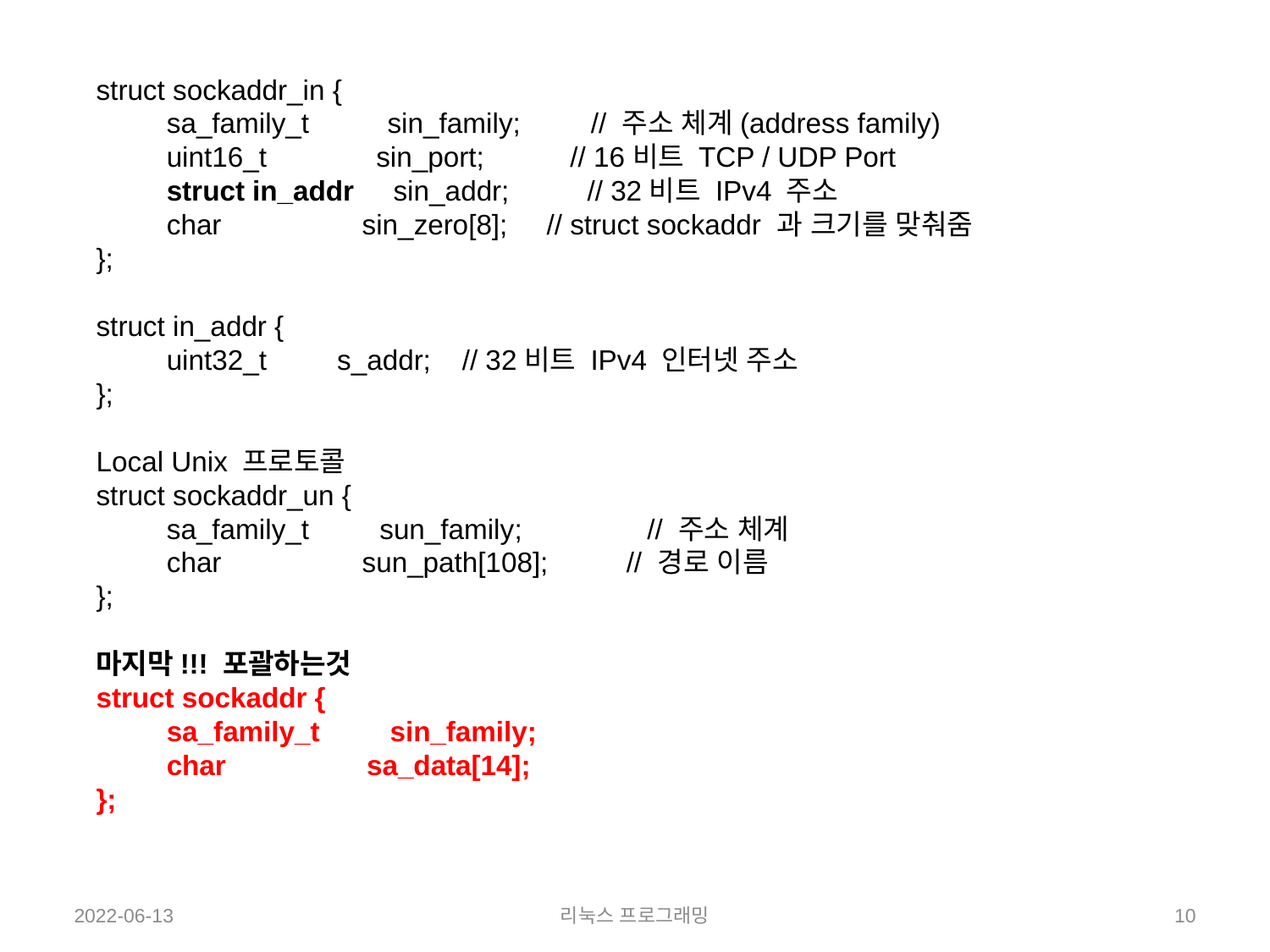

struct sockaddr_in {
         sa_family_t          sin_family;         // 주소 체계(address family)
         uint16_t              sin_port;           // 16비트 TCP / UDP Port
         struct in_addr     sin_addr;          // 32비트 IPv4 주소
         char                  sin_zero[8];     // struct sockaddr 과 크기를 맞춰줌
};

struct in_addr {
         uint32_t         s_addr;    // 32비트 IPv4 인터넷 주소
};

Local Unix 프로토콜
struct sockaddr_un {
         sa_family_t         sun_family;                // 주소 체계
         char                  sun_path[108];          // 경로 이름
};

마지막!!! 포괄하는것
struct sockaddr {
         sa_family_t         sin_family;
         char                  sa_data[14];
};
2022-06-13
리눅스 프로그래밍
10